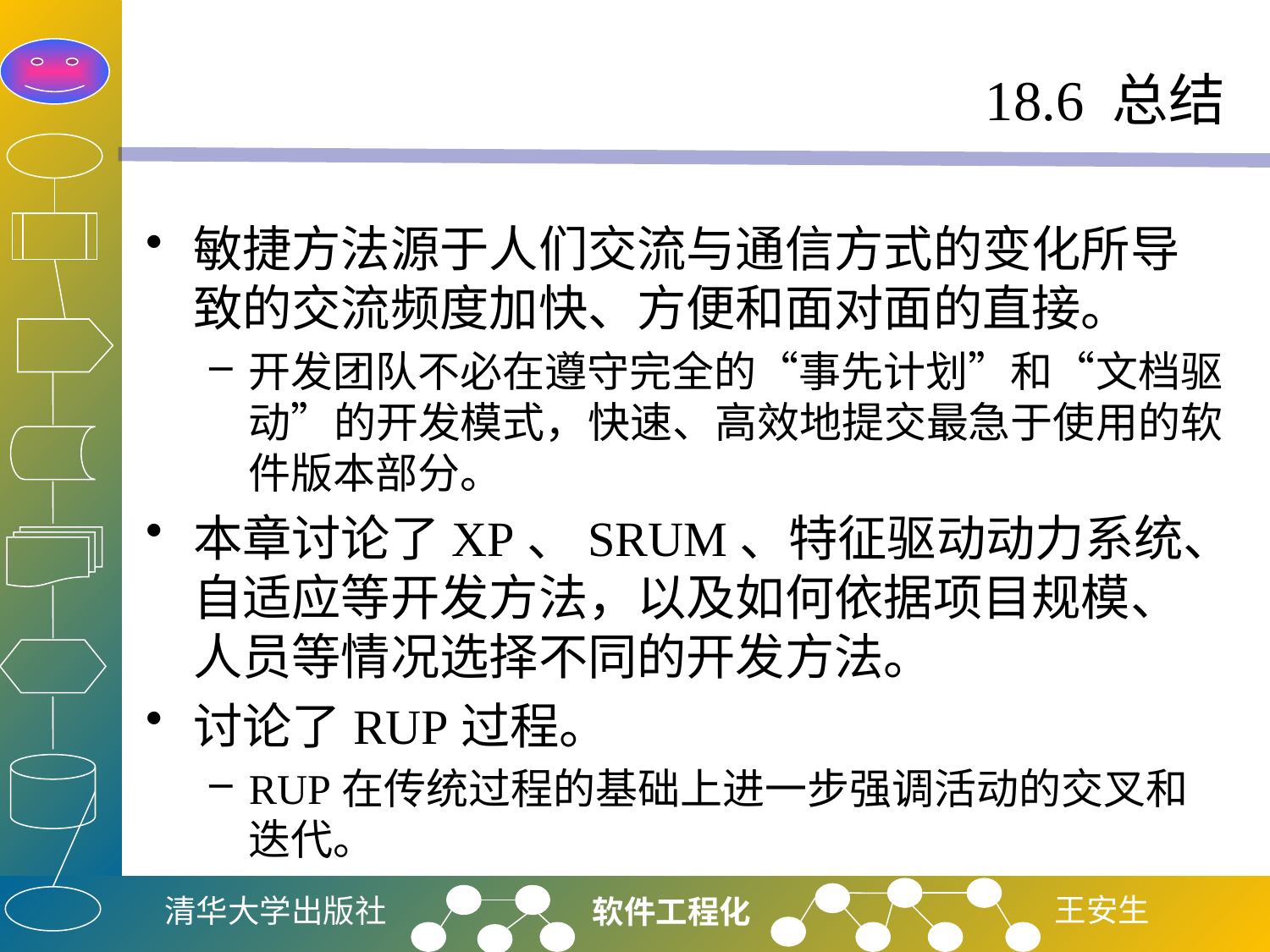

# 18.6 总结
敏捷方法源于人们交流与通信方式的变化所导致的交流频度加快、方便和面对面的直接。
开发团队不必在遵守完全的“事先计划”和“文档驱动”的开发模式，快速、高效地提交最急于使用的软件版本部分。
本章讨论了XP、SRUM、特征驱动动力系统、自适应等开发方法，以及如何依据项目规模、人员等情况选择不同的开发方法。
讨论了RUP过程。
RUP在传统过程的基础上进一步强调活动的交叉和迭代。